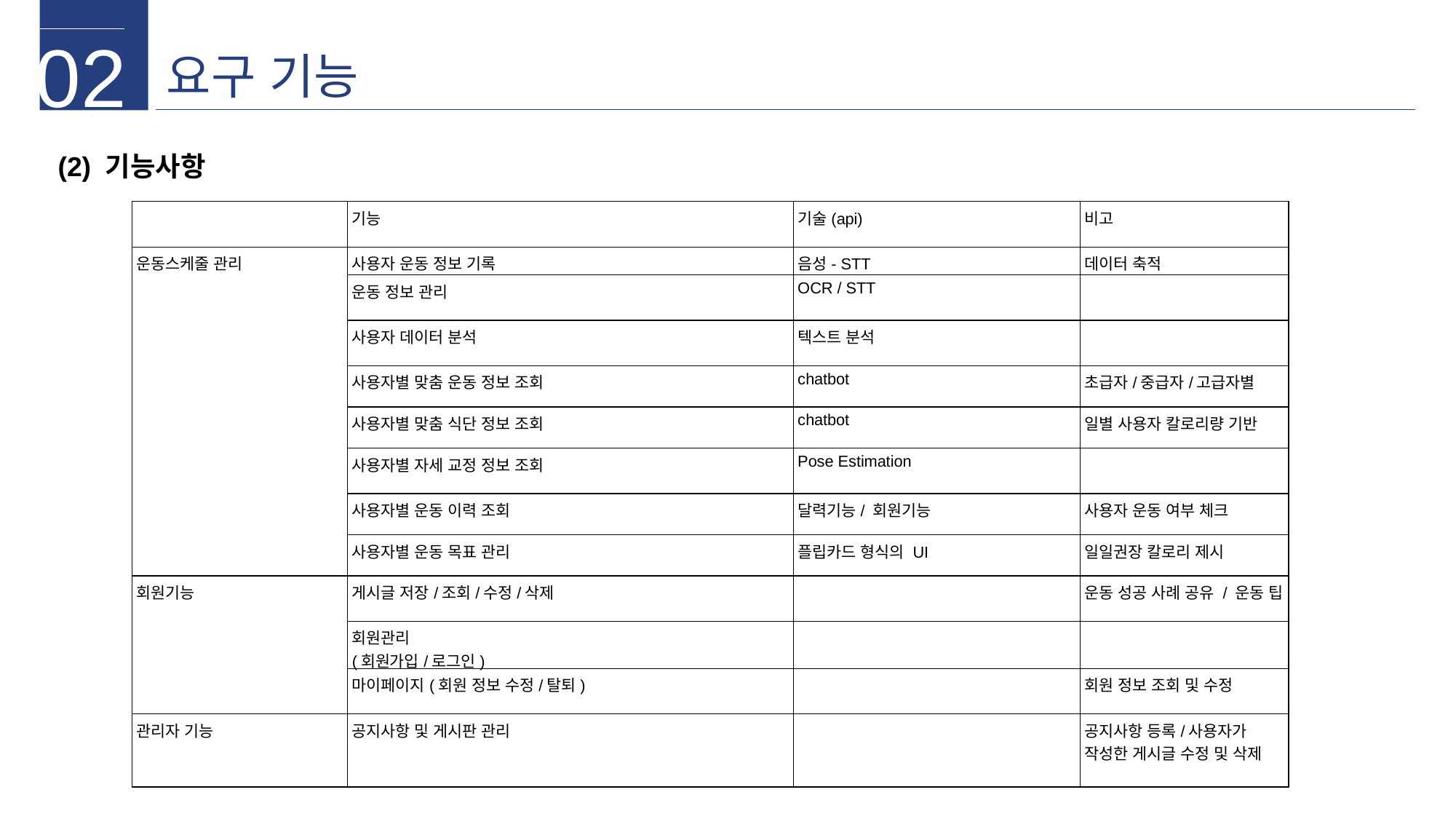

02
요구 기능
(2) 기능사항
|  | 기능 | 기술(api) | 비고 |
| --- | --- | --- | --- |
| 운동스케줄 관리 | 사용자 운동 정보 기록 | 음성- STT | 데이터 축적 |
|  | 운동 정보 관리 | OCR / STT |  |
|  | 사용자 데이터 분석 | 텍스트 분석 |  |
|  | 사용자별 맞춤 운동 정보 조회 | chatbot | 초급자/중급자/고급자별 |
|  | 사용자별 맞춤 식단 정보 조회 | chatbot | 일별 사용자 칼로리량 기반 |
|  | 사용자별 자세 교정 정보 조회 | Pose Estimation |  |
|  | 사용자별 운동 이력 조회 | 달력기능/ 회원기능 | 사용자 운동 여부 체크 |
|  | 사용자별 운동 목표 관리 | 플립카드 형식의 UI | 일일권장 칼로리 제시 |
| 회원기능 | 게시글 저장/조회/수정/삭제 |  | 운동 성공 사례 공유 / 운동 팁 |
|  | 회원관리 (회원가입/로그인) |  |  |
|  | 마이페이지(회원 정보 수정/탈퇴) |  | 회원 정보 조회 및 수정 |
| 관리자 기능 | 공지사항 및 게시판 관리 |  | 공지사항 등록/사용자가 작성한 게시글 수정 및 삭제 |